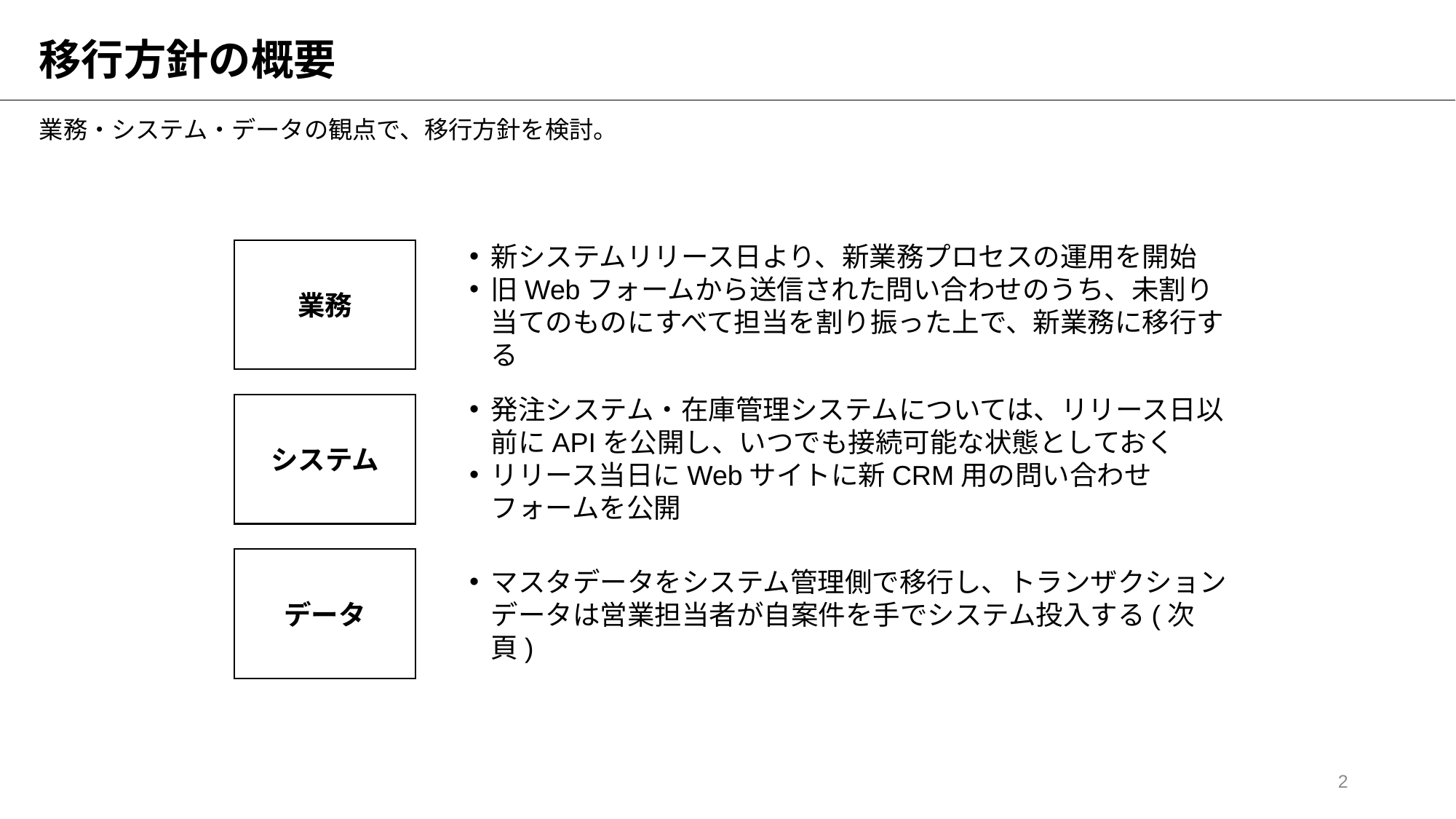

# 移行方針の概要
業務・システム・データの観点で、移行方針を検討。
業務
新システムリリース日より、新業務プロセスの運用を開始
旧Webフォームから送信された問い合わせのうち、未割り当てのものにすべて担当を割り振った上で、新業務に移行する
システム
発注システム・在庫管理システムについては、リリース日以前にAPIを公開し、いつでも接続可能な状態としておく
リリース当日にWebサイトに新CRM用の問い合わせフォームを公開
データ
マスタデータをシステム管理側で移行し、トランザクションデータは営業担当者が自案件を手でシステム投入する(次頁)
2